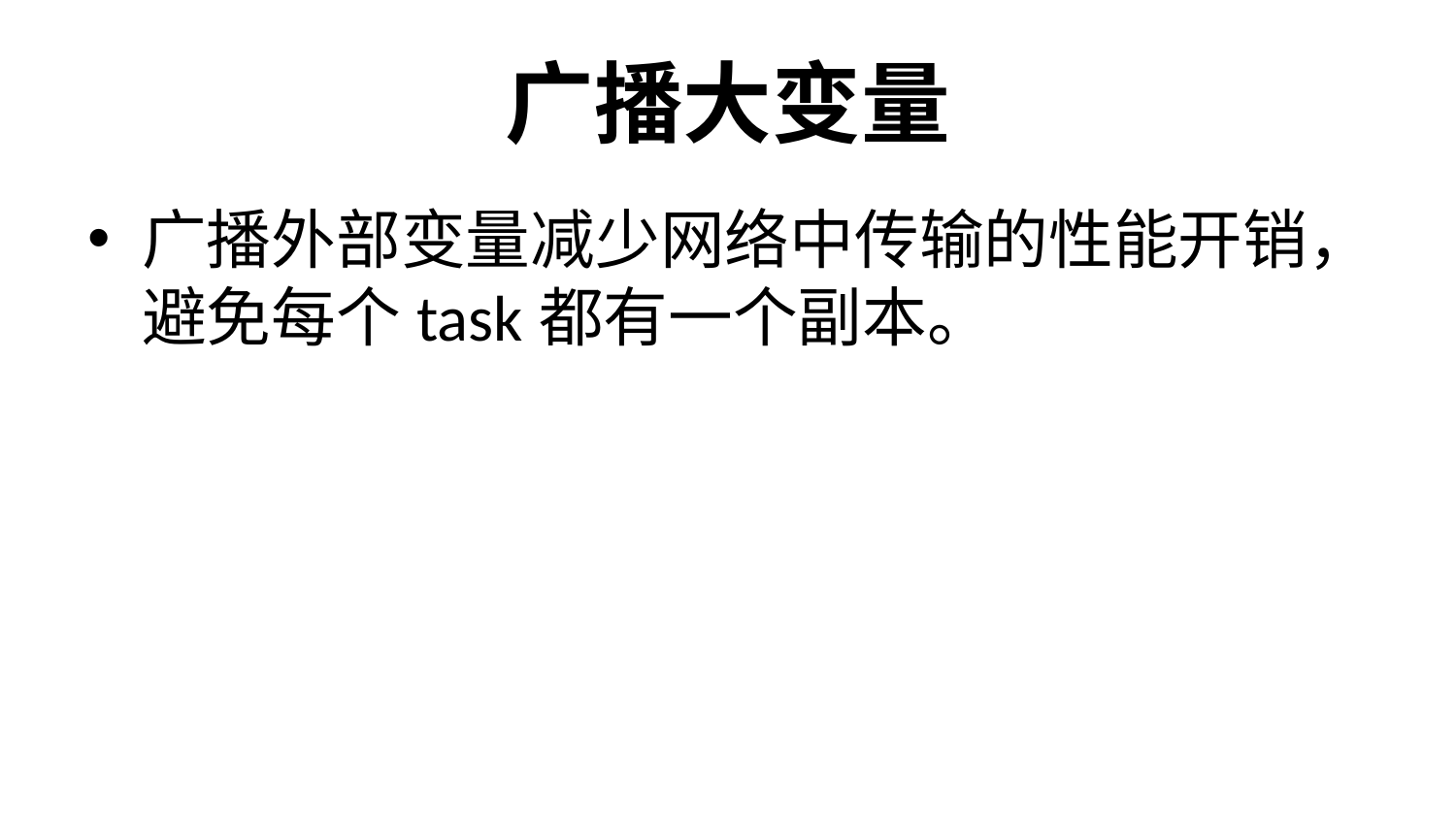

# 广播大变量
广播外部变量减少网络中传输的性能开销，避免每个task都有一个副本。